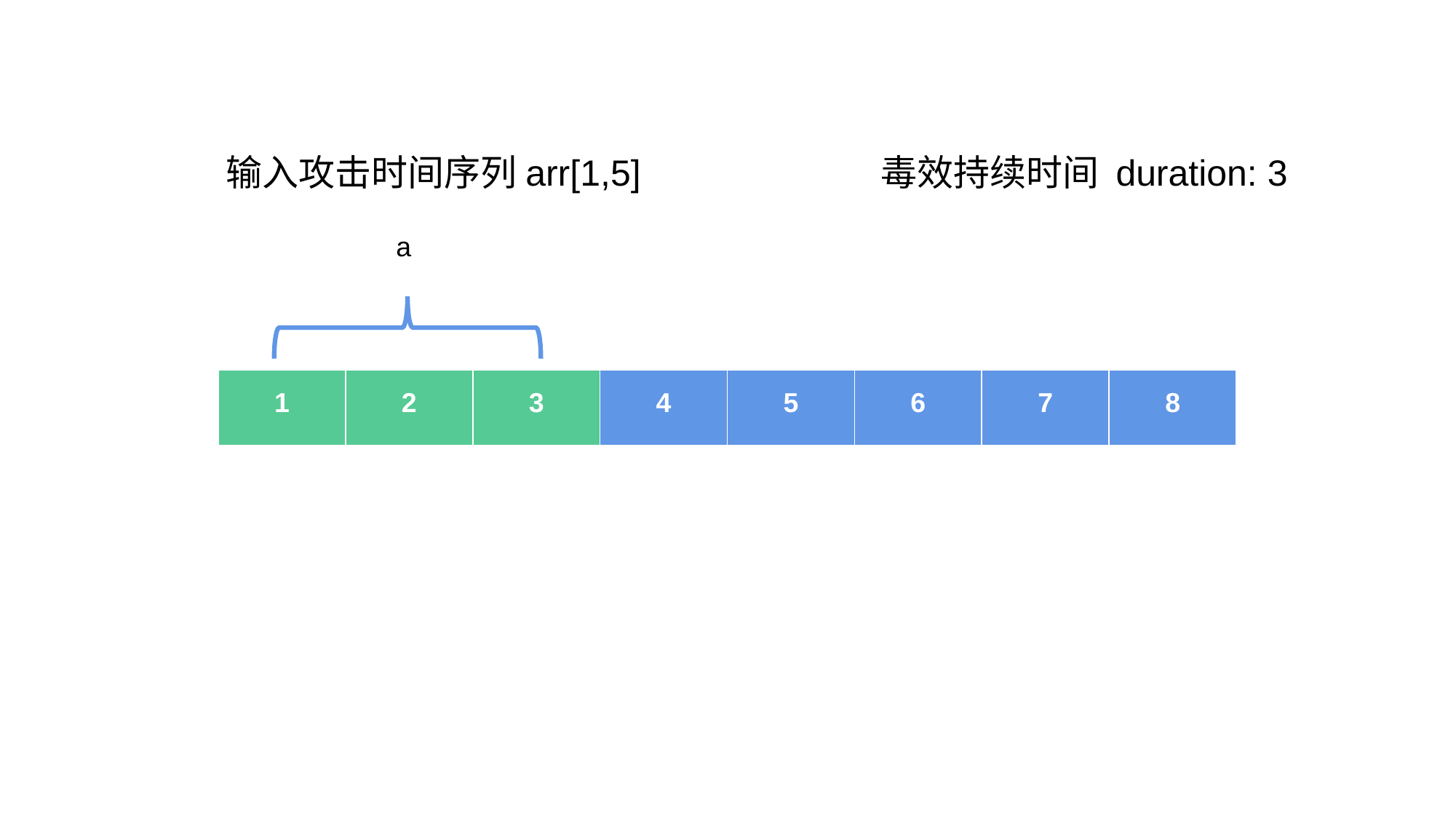

输入攻击时间序列arr[1,5]			毒效持续时间 duration: 3

a
| 1 | 2 | 3 | 4 | 5 | 6 | 7 | 8 |
| --- | --- | --- | --- | --- | --- | --- | --- |